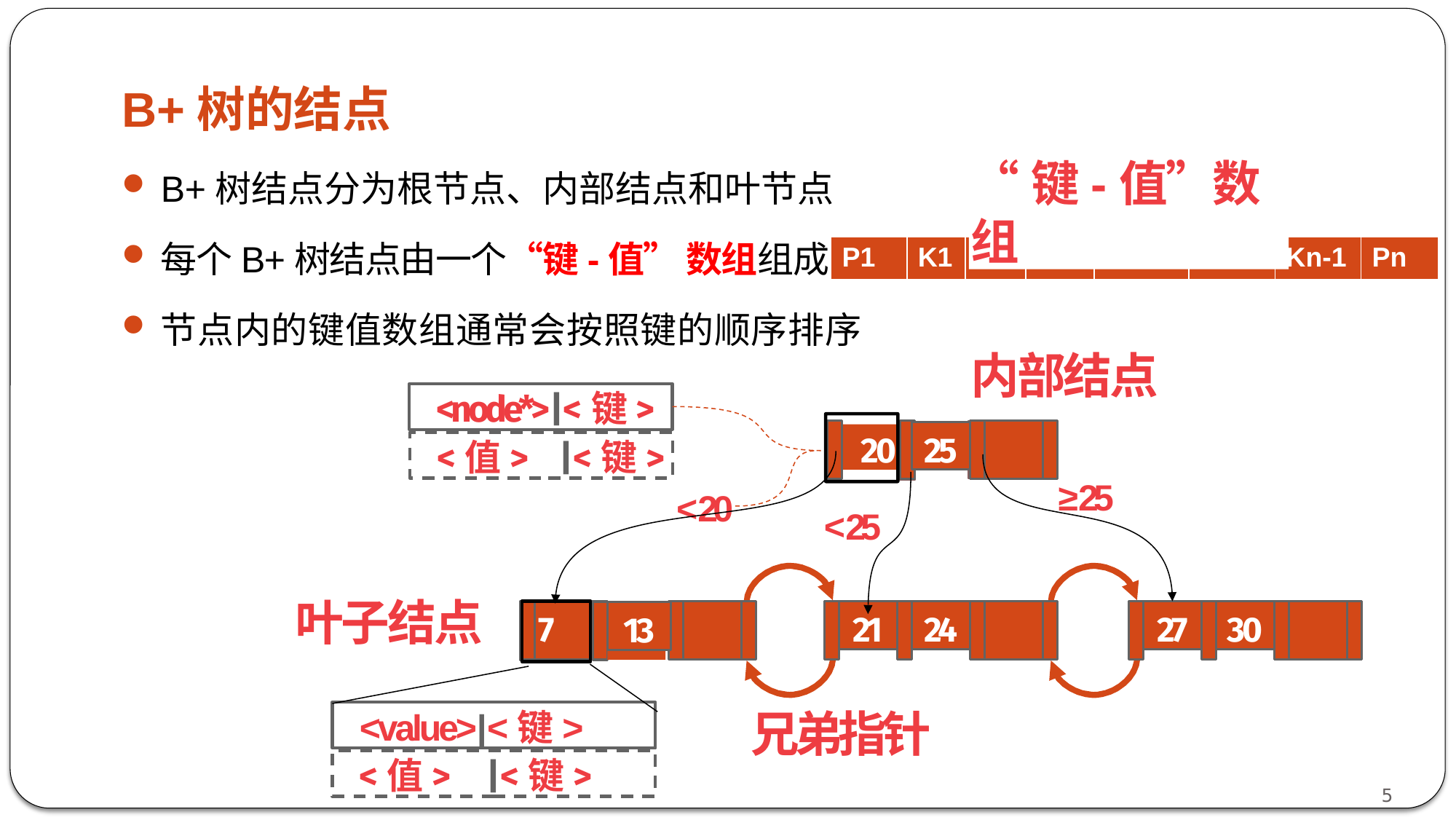

# B+树的结点
“键-值”数组
B+树结点分为根节点、内部结点和叶节点
每个B+树结点由一个“键-值” 数组组成
节点内的键值数组通常会按照键的顺序排序

| P1 | K1 | P2 | K2 | ...... | Pn-1 | Kn-1 | Pn |
| --- | --- | --- | --- | --- | --- | --- | --- |
内部结点
<node*>|<键>

25
20
<值>       |<键>
≥25
<20
<25

叶子结点

21
24
27
30
13
7
兄弟指针
<value>|<键>
<值>        |<键>
5